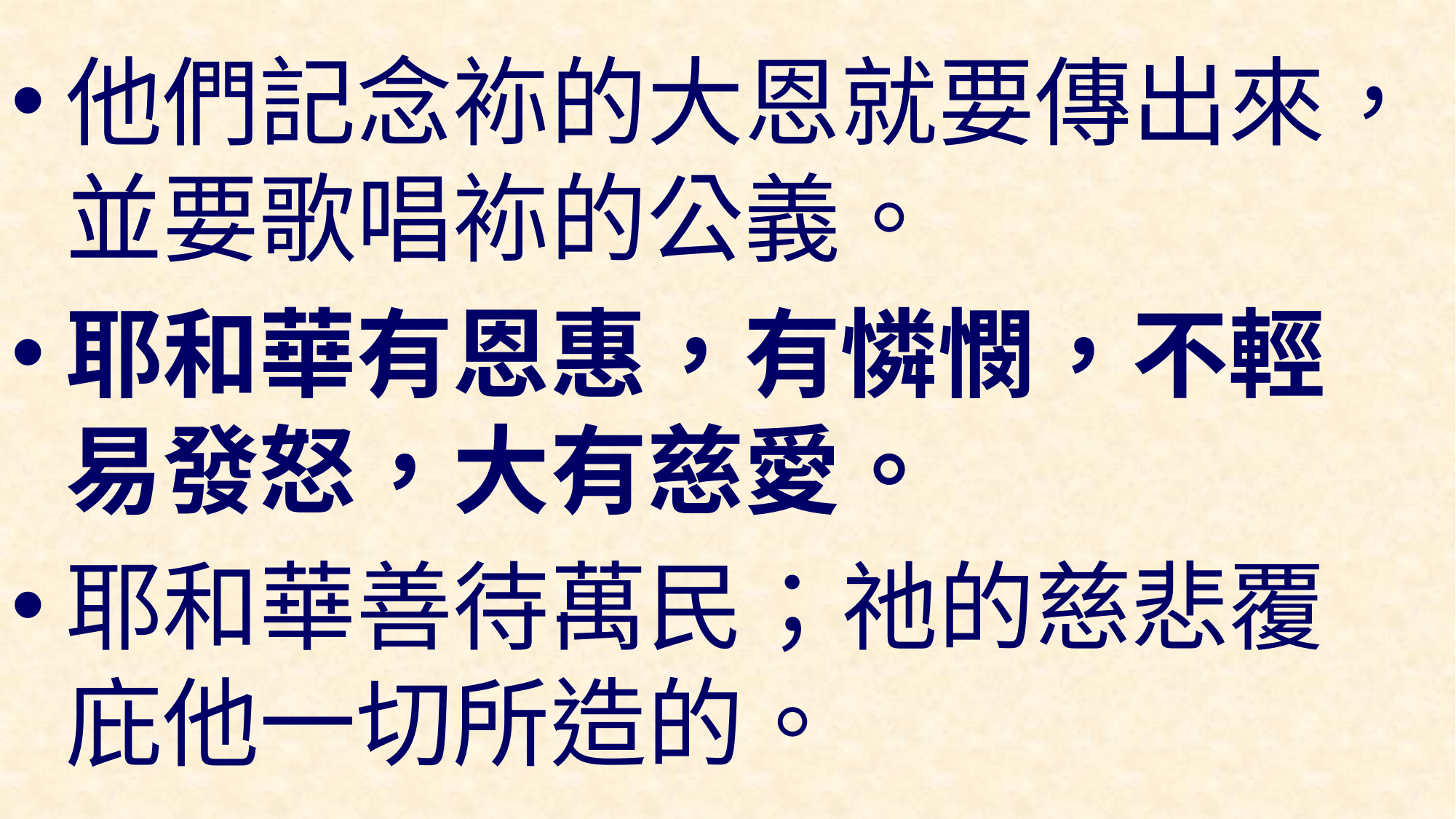

他們記念袮的大恩就要傳出來，並要歌唱袮的公義。
耶和華有恩惠，有憐憫，不輕易發怒，大有慈愛。
耶和華善待萬民；祂的慈悲覆庇他一切所造的。